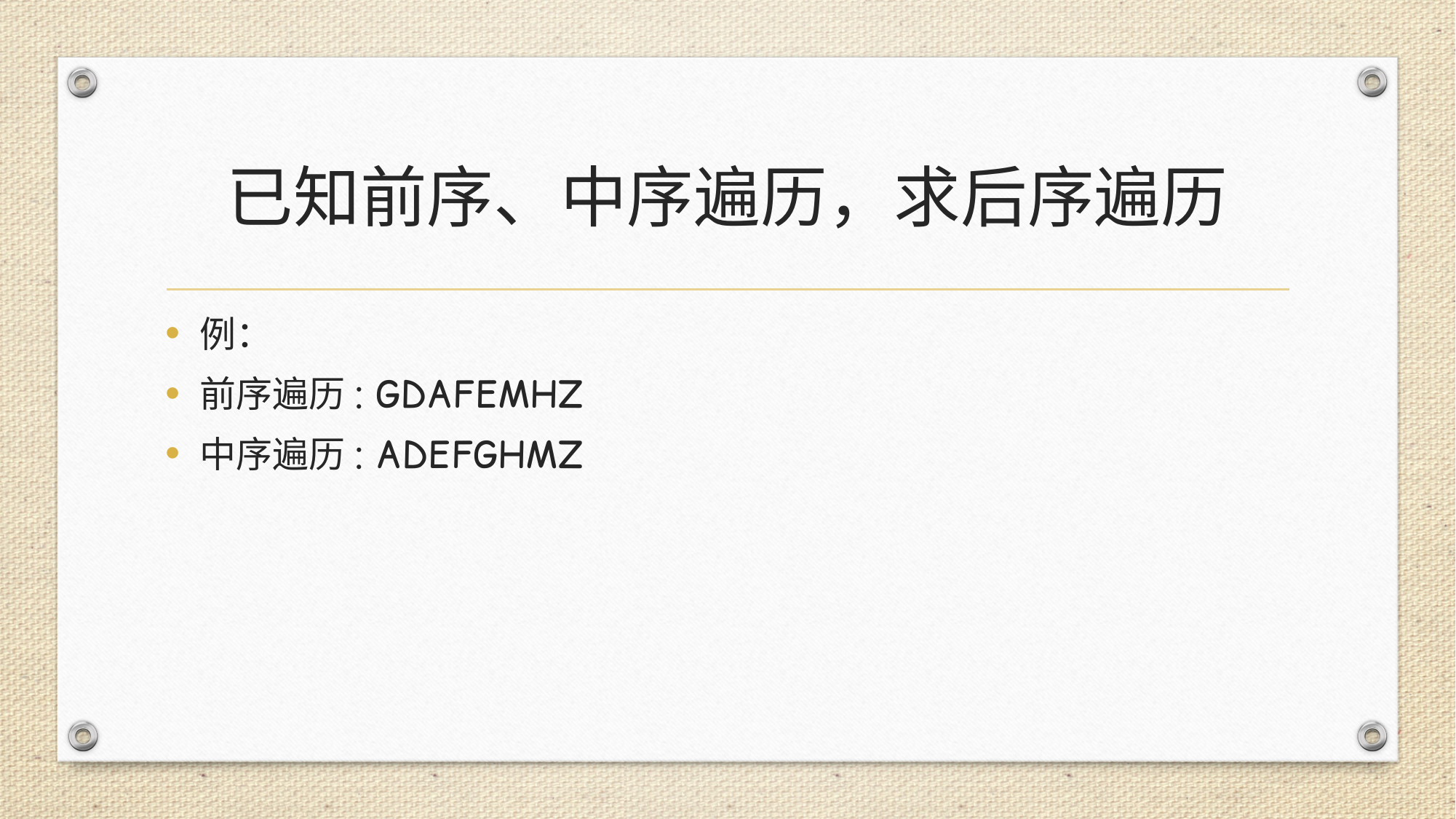

# 已知前序、中序遍历，求后序遍历
例：
前序遍历: GDAFEMHZ
中序遍历: ADEFGHMZ